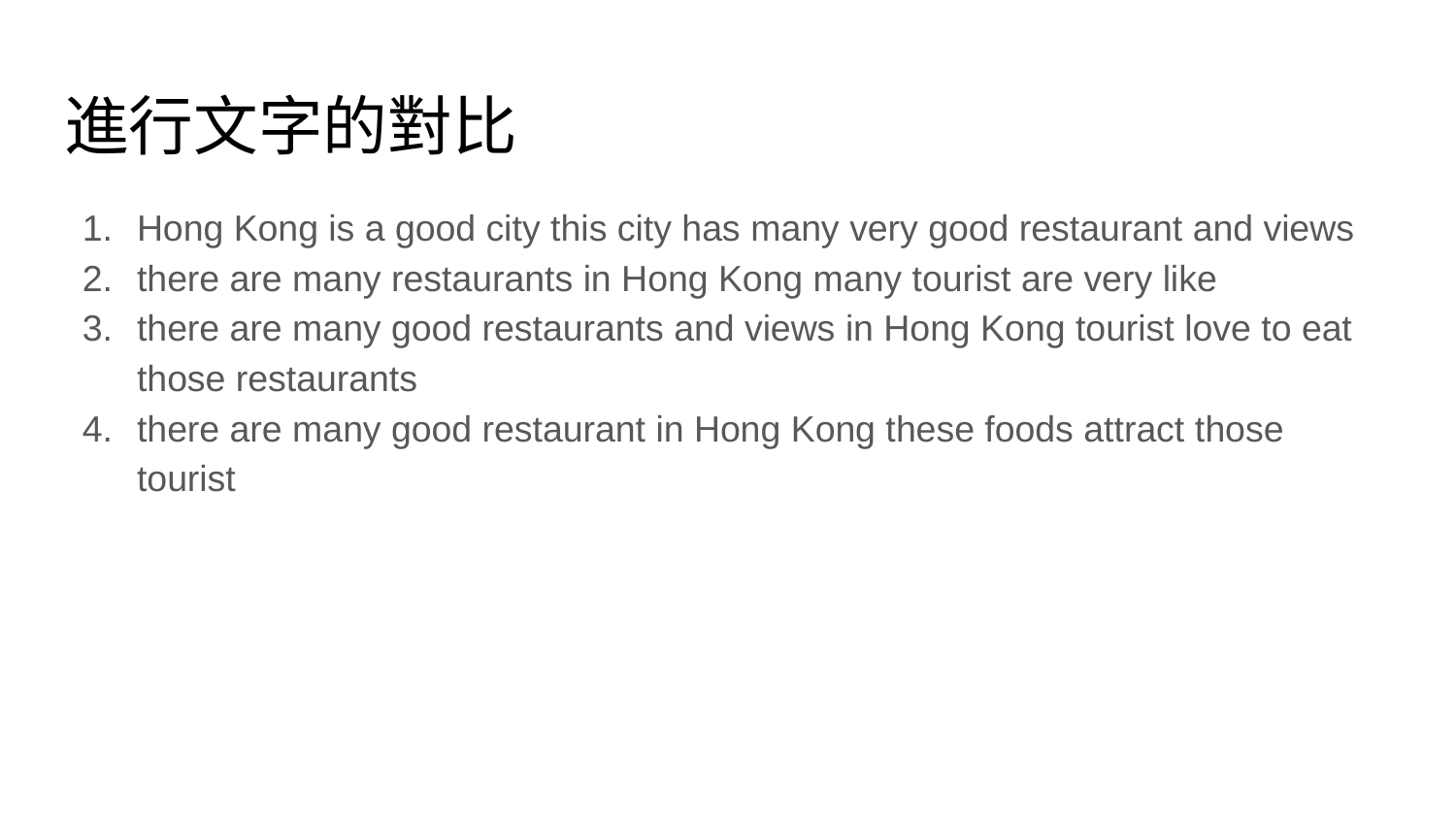

# 進行文字的對比

Hong Kong is a good city this city has many very good restaurant and views
there are many restaurants in Hong Kong many tourist are very like
there are many good restaurants and views in Hong Kong tourist love to eat those restaurants
there are many good restaurant in Hong Kong these foods attract those tourist